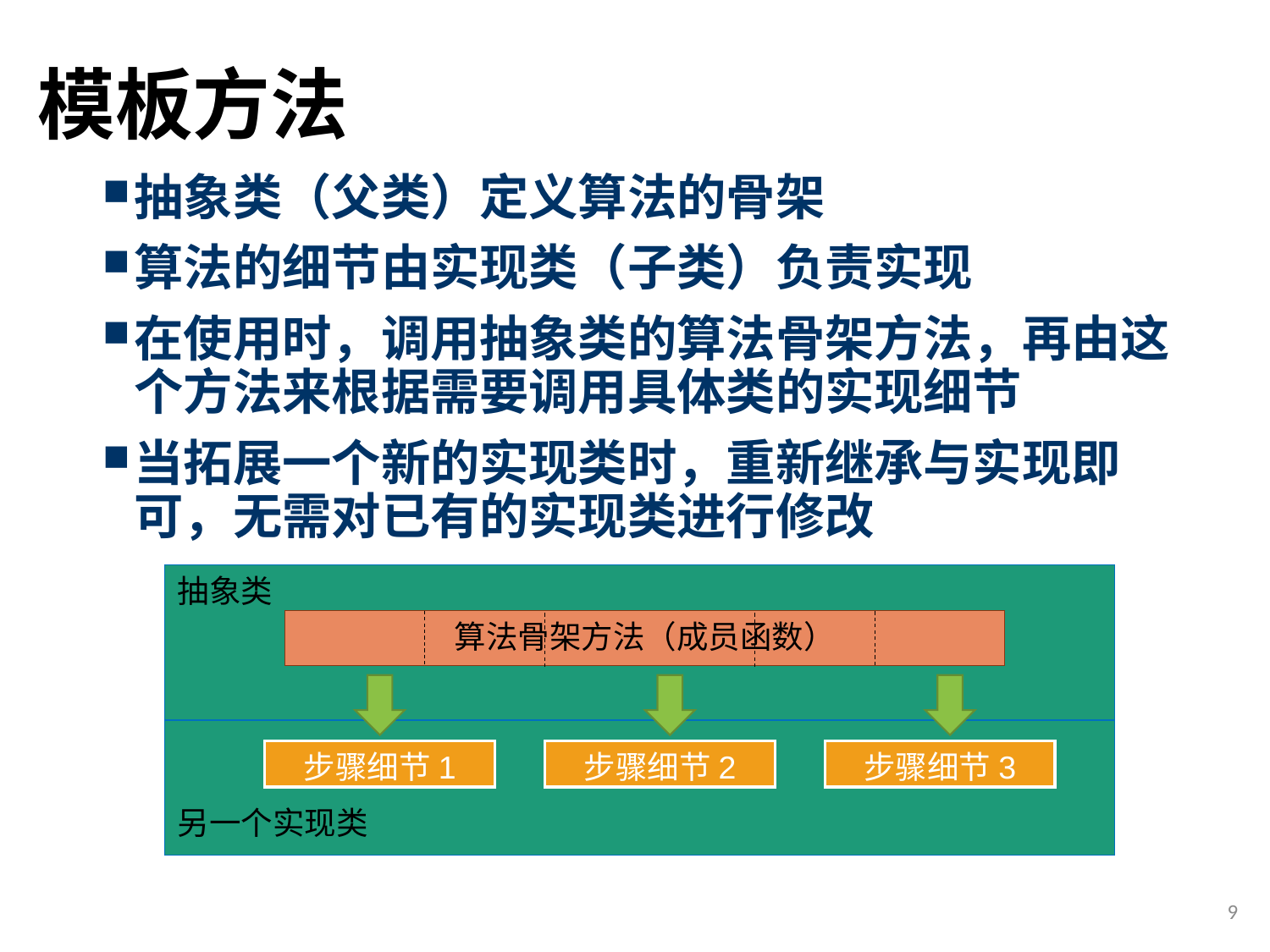

# 模板方法
抽象类（父类）定义算法的骨架
算法的细节由实现类（子类）负责实现
在使用时，调用抽象类的算法骨架方法，再由这个方法来根据需要调用具体类的实现细节
当拓展一个新的实现类时，重新继承与实现即可，无需对已有的实现类进行修改

实现类
步骤细节1
步骤细节2
步骤细节3
抽象类
算法骨架方法（成员函数）

另一个实现类
步骤细节1
步骤细节2
步骤细节3
9